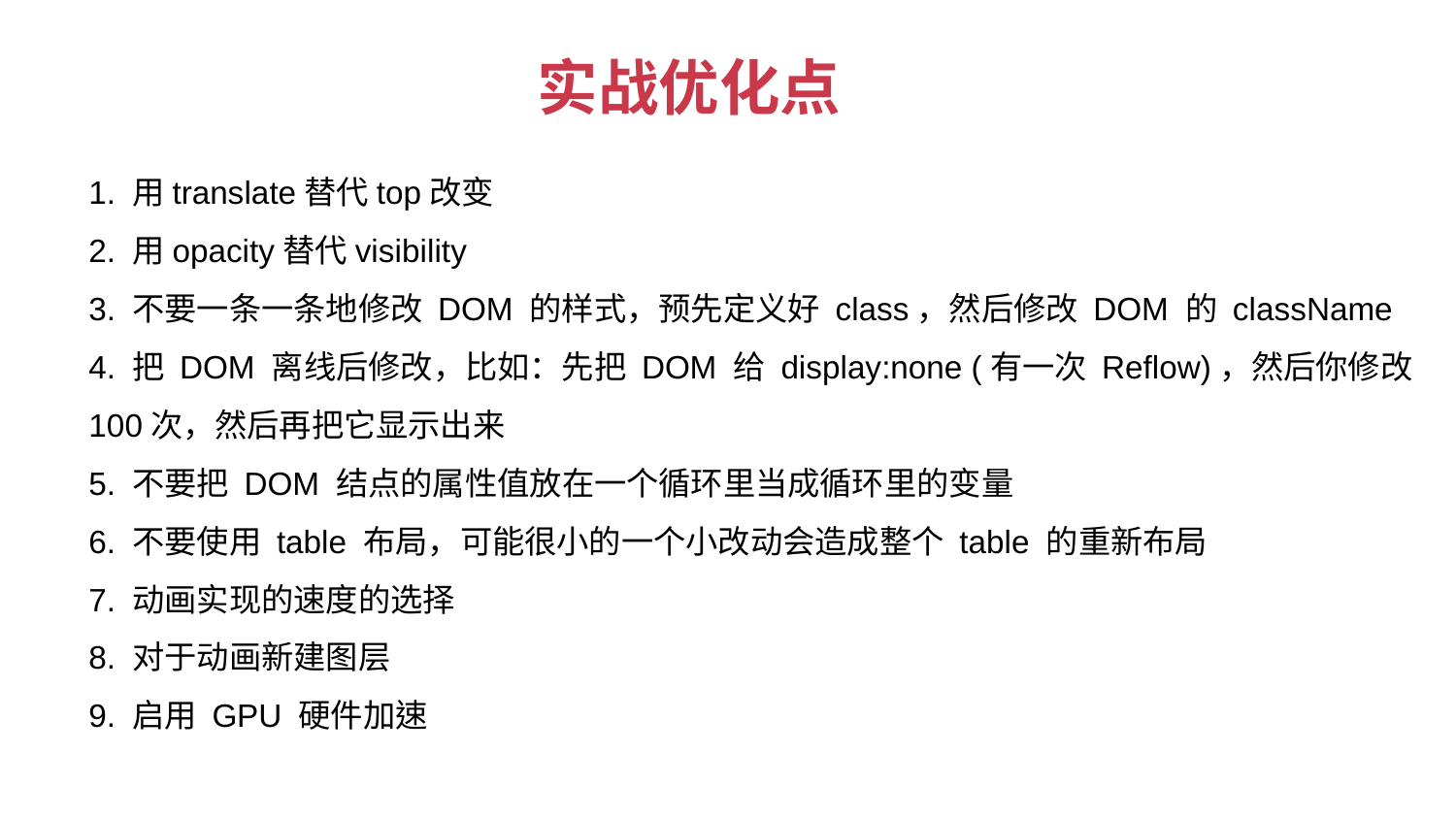

实战优化点
1. 用translate替代top改变
2. 用opacity替代visibility
3. 不要一条一条地修改 DOM 的样式，预先定义好 class，然后修改 DOM 的 className
4. 把 DOM 离线后修改，比如：先把 DOM 给 display:none (有一次 Reflow)，然后你修改100次，然后再把它显示出来
5. 不要把 DOM 结点的属性值放在一个循环里当成循环里的变量
6. 不要使用 table 布局，可能很小的一个小改动会造成整个 table 的重新布局
7. 动画实现的速度的选择
8. 对于动画新建图层
9. 启用 GPU 硬件加速